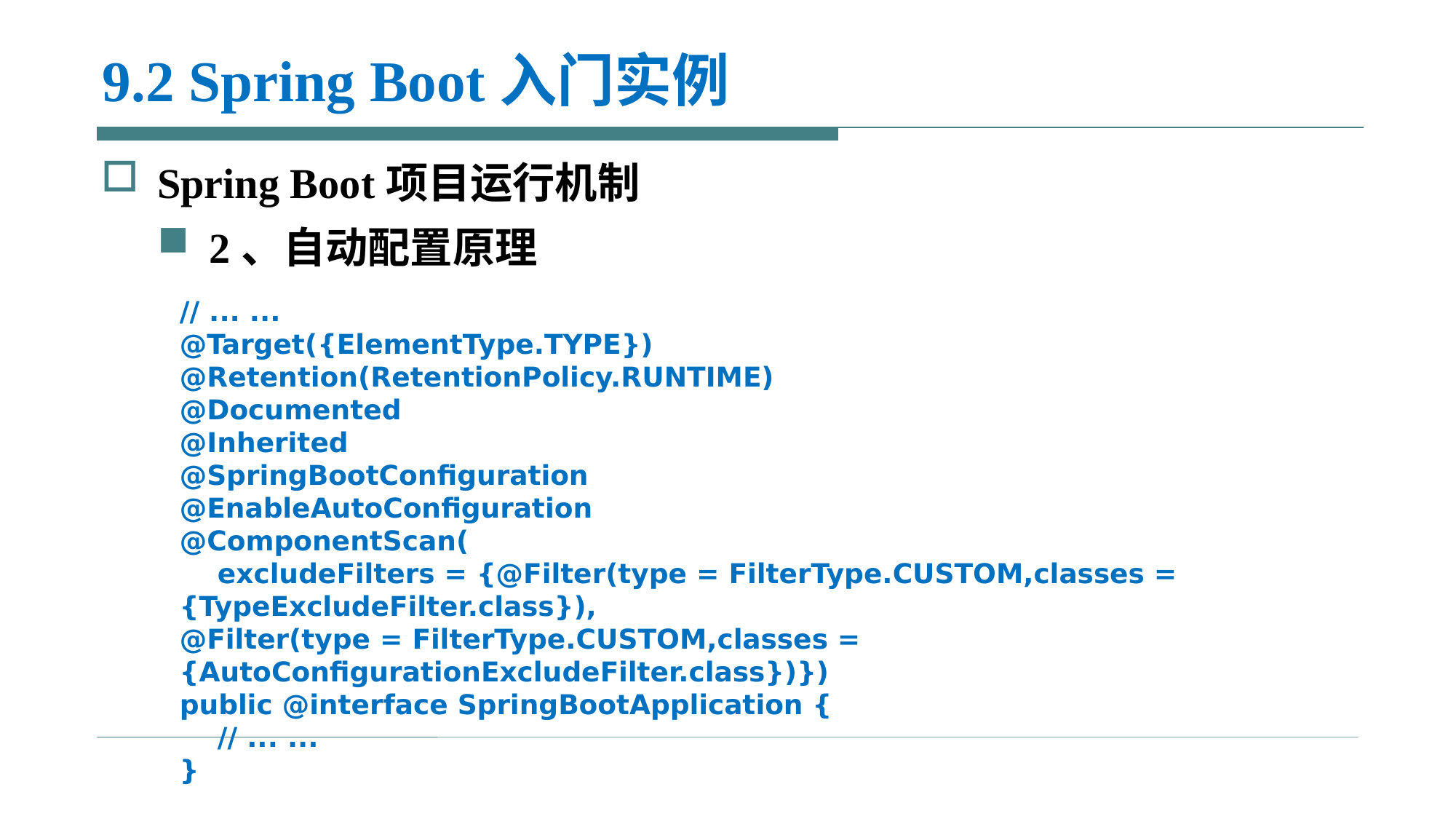

# 9.2 Spring Boot入门实例
Spring Boot项目运行机制
2、自动配置原理

// ... ...
@Target({ElementType.TYPE})
@Retention(RetentionPolicy.RUNTIME)
@Documented
@Inherited
@SpringBootConfiguration
@EnableAutoConfiguration
@ComponentScan(
    excludeFilters = {@Filter(type = FilterType.CUSTOM,classes = {TypeExcludeFilter.class}),
@Filter(type = FilterType.CUSTOM,classes = {AutoConfigurationExcludeFilter.class})})
public @interface SpringBootApplication {
    // ... ...
}
13